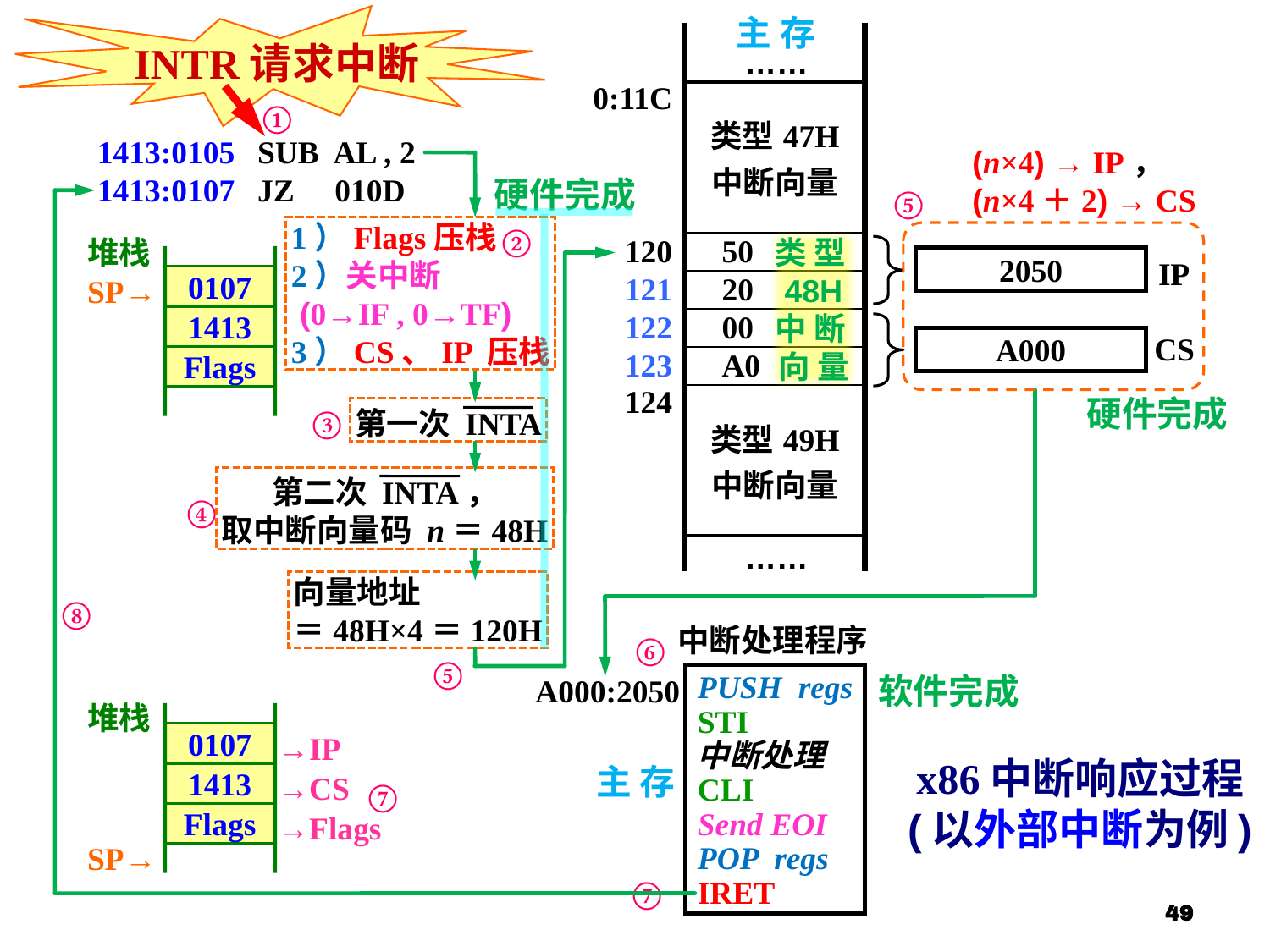

INTR请求中断
主 存
……
| 0:11C | 类型47H 中断向量 |
| --- | --- |
| 120 | 50 |
| 121 | 20 |
| 122 | 00 |
| 123 | A0 |
| 124 | 类型49H 中断向量 |

①
1413:0105
1413:0107
SUB  AL , 2
JZ     010D
(n×4) → IP，
(n×4＋2) → CS

硬件完成
⑤

②
1）Flags压栈
2）关中断
 (0→IF , 0→TF)
3）CS、IP 压栈

堆栈
类 型
48H
中 断
向 量

2050
IP

SP→
0107
1413

CS
A000
Flags

硬件完成
第一次 INTA

③

第二次 INTA，
取中断向量码 n＝48H

④
……

向量地址
＝48H×4＝120H
⑧

中断处理程序
⑥
⑤

PUSH  regs
STI
中断处理
CLI
Send EOI
POP  regs
IRET
A000:2050

软件完成
堆栈

→IP
0107
x86中断响应过程
(以外部中断为例)
主 存
→CS
1413
⑦
→Flags
Flags
SP→
⑦
49